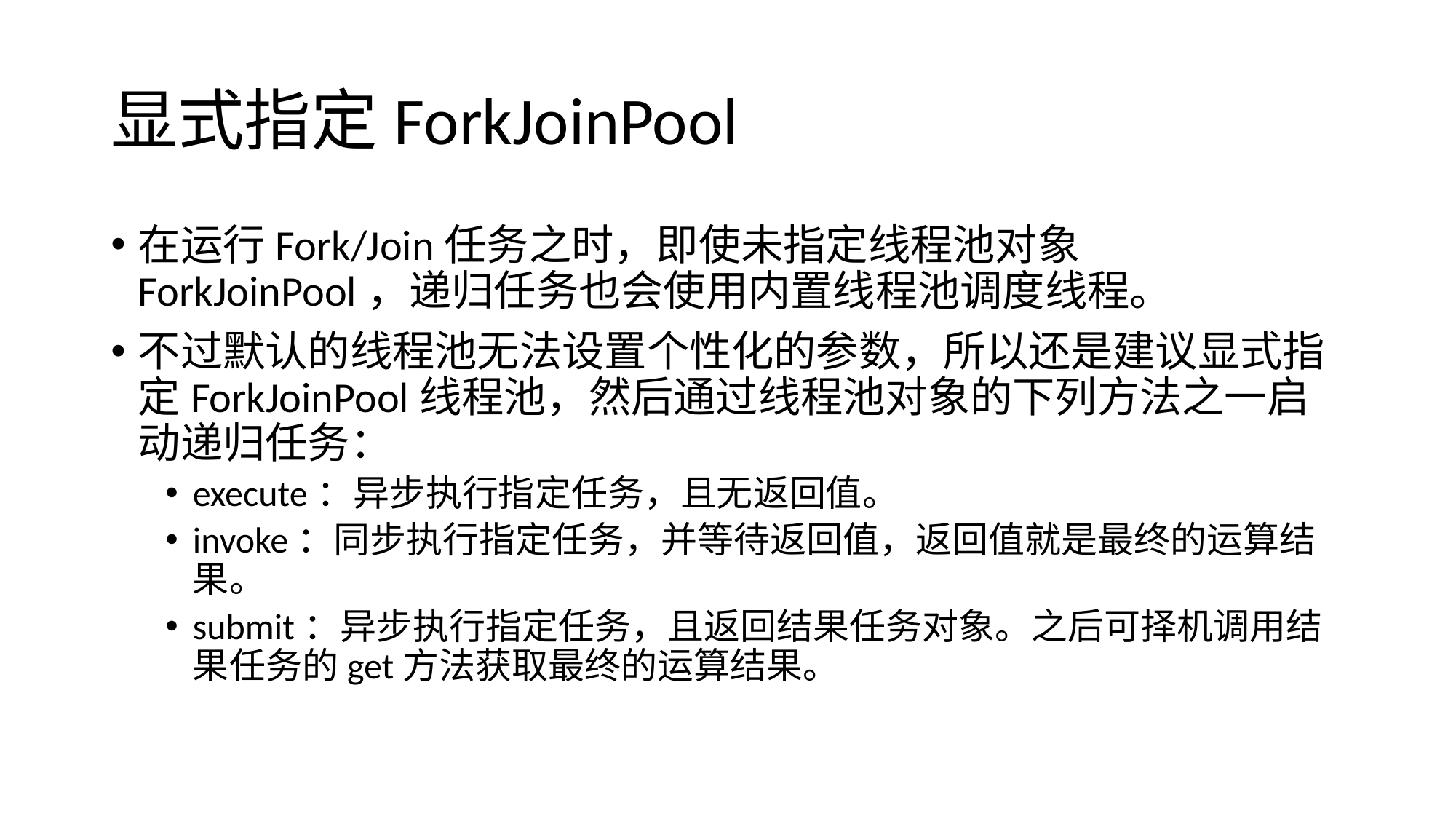

# 显式指定ForkJoinPool
在运行Fork/Join任务之时，即使未指定线程池对象ForkJoinPool，递归任务也会使用内置线程池调度线程。
不过默认的线程池无法设置个性化的参数，所以还是建议显式指定ForkJoinPool线程池，然后通过线程池对象的下列方法之一启动递归任务：
execute：异步执行指定任务，且无返回值。
invoke：同步执行指定任务，并等待返回值，返回值就是最终的运算结果。
submit：异步执行指定任务，且返回结果任务对象。之后可择机调用结果任务的get方法获取最终的运算结果。